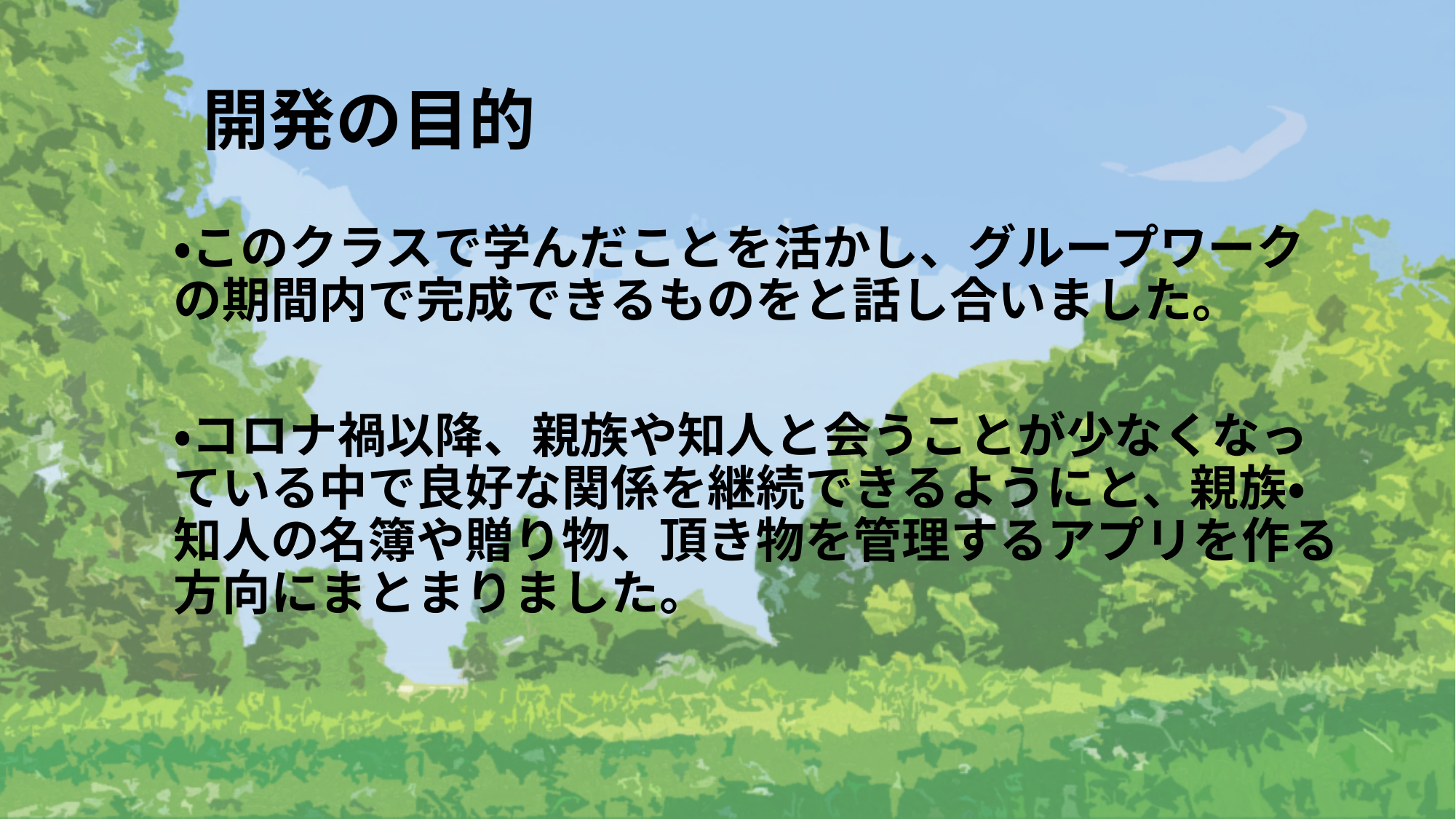

# 開発の目的
・このクラスで学んだことを活かし、グループワークの期間内で完成できるものをと話し合いました。

・コロナ禍以降、親族や知人と会うことが少なくなっている中で良好な関係を継続できるようにと、親族・知人の名簿や贈り物、頂き物を管理するアプリを作る方向にまとまりました。